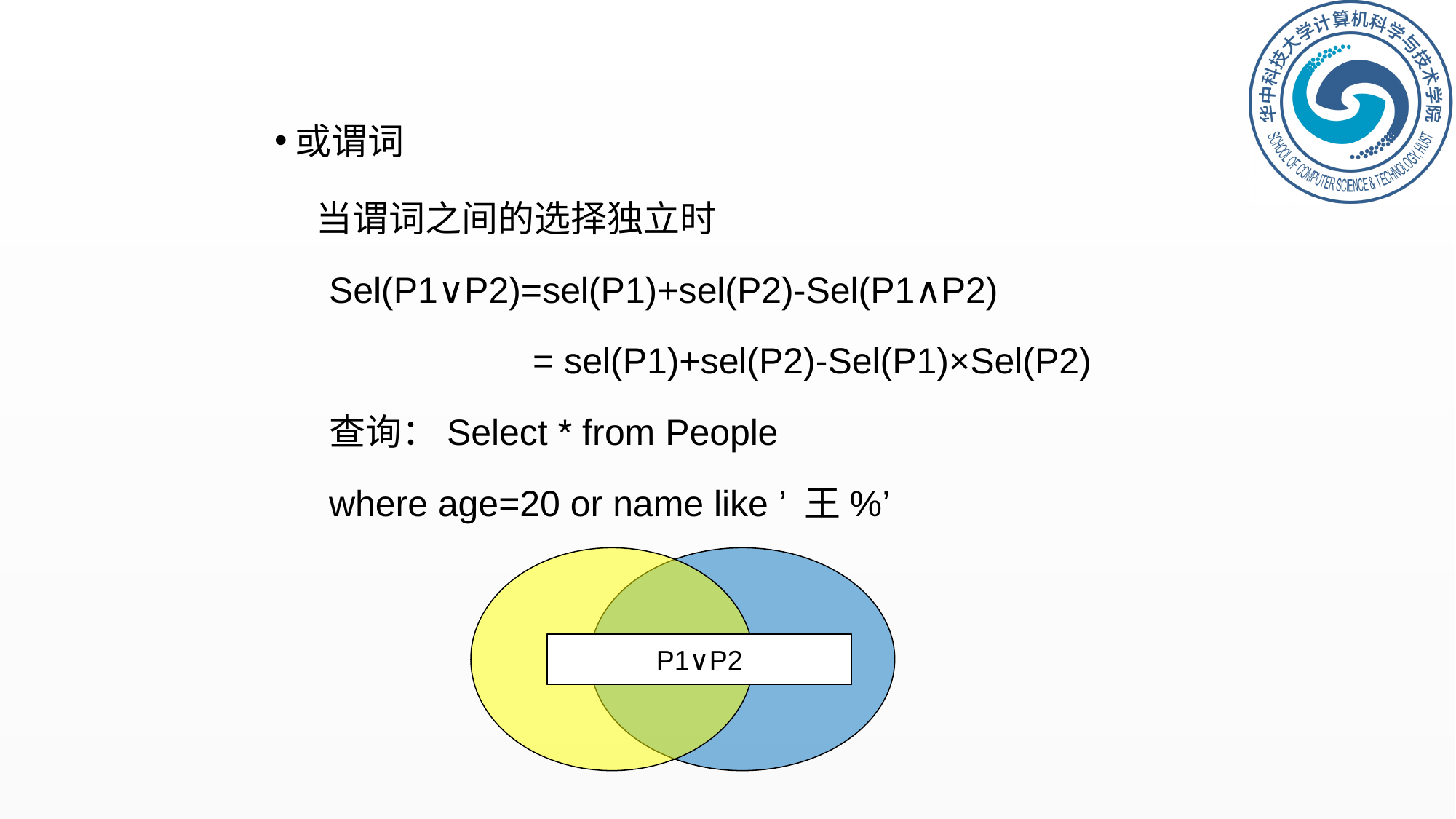

9.4.1 代价估计
或谓词
    当谓词之间的选择独立时
Sel(P1∨P2)=sel(P1)+sel(P2)-Sel(P1∧P2)
                    = sel(P1)+sel(P2)-Sel(P1)×Sel(P2)
查询：Select * from People
where age=20 or name like ’ 王%’

P1∨P2